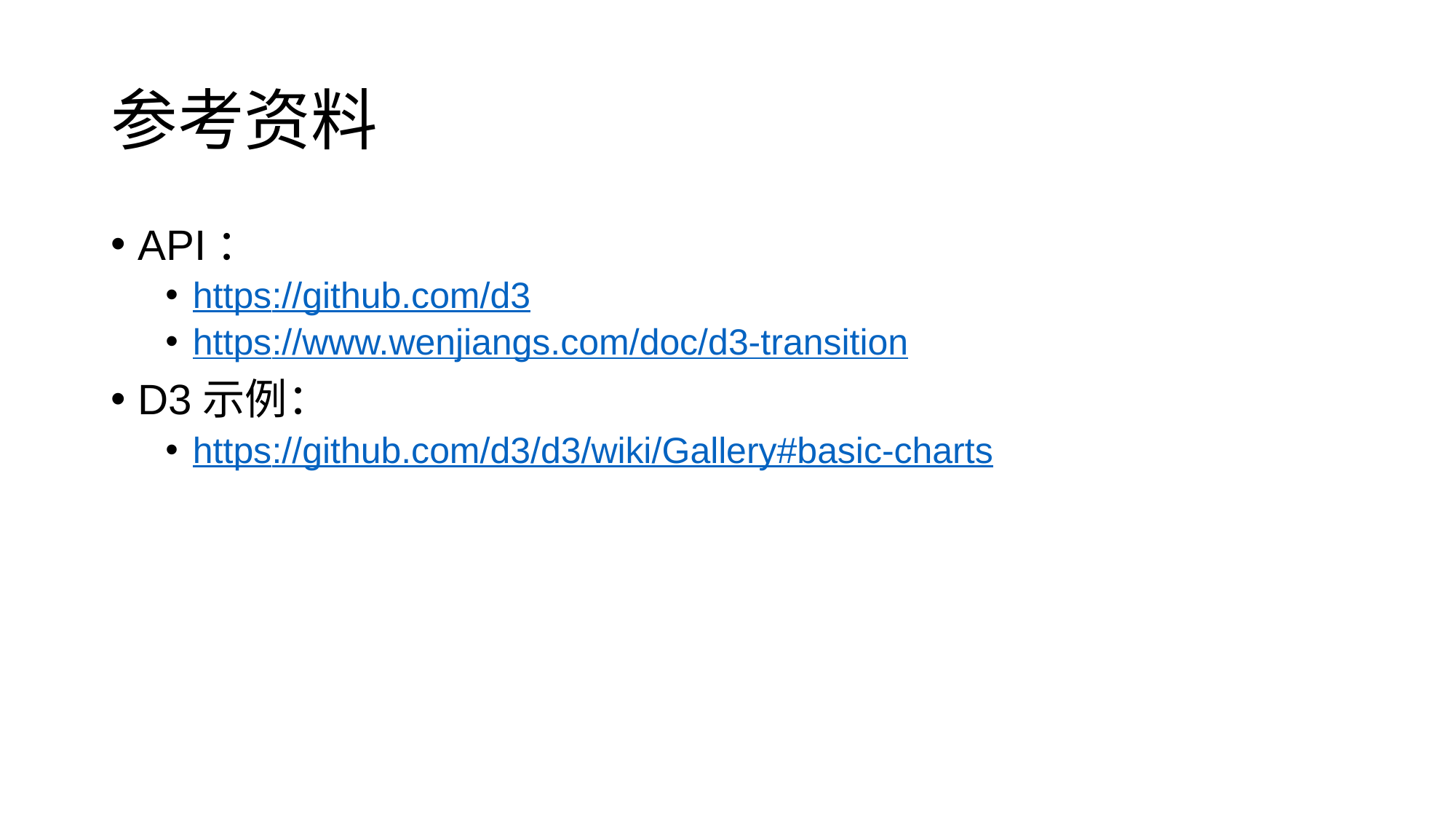

# 参考资料
API：
https://github.com/d3
https://www.wenjiangs.com/doc/d3-transition
D3示例：
https://github.com/d3/d3/wiki/Gallery#basic-charts